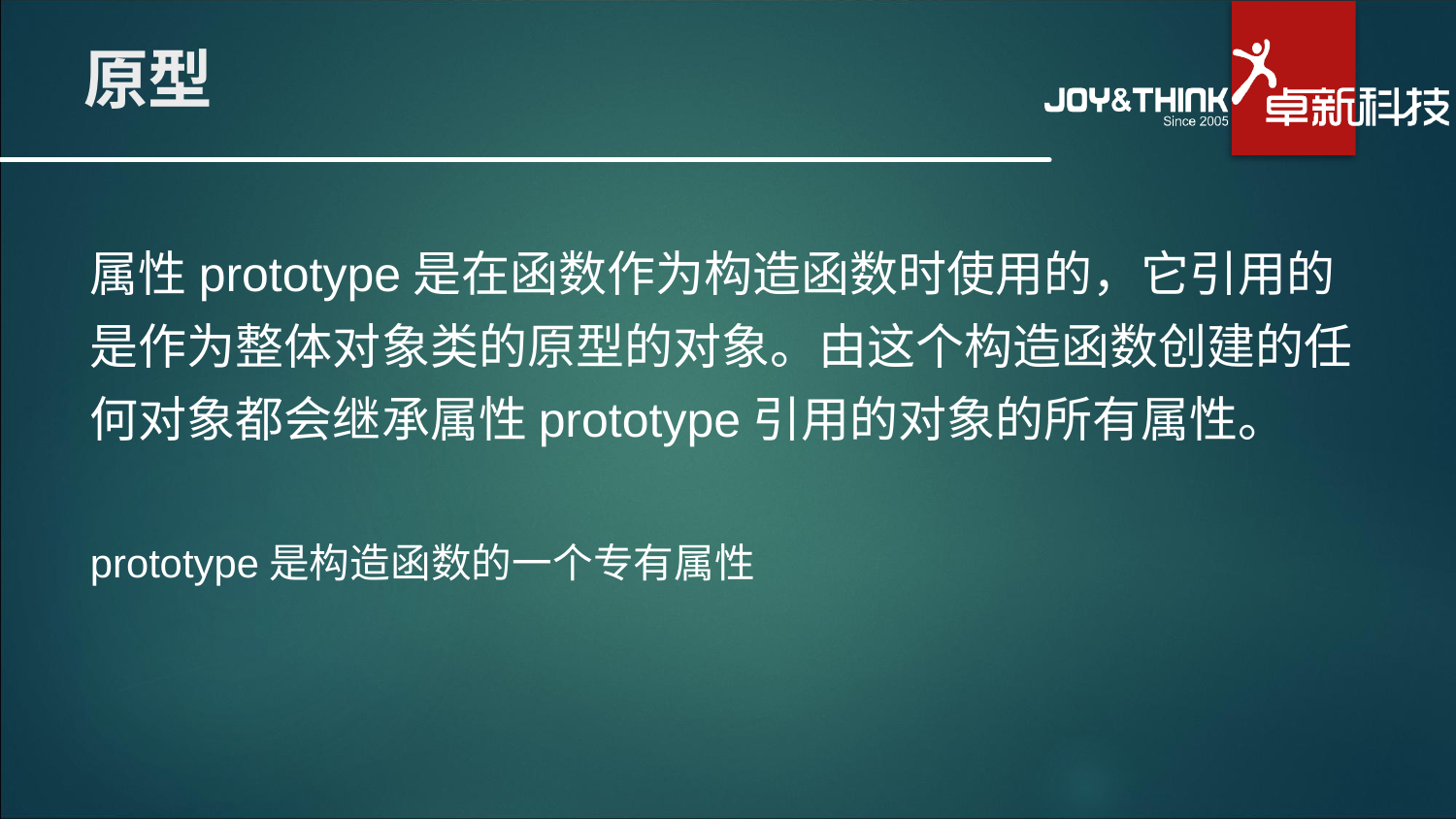

# 原型
属性prototype是在函数作为构造函数时使用的，它引用的是作为整体对象类的原型的对象。由这个构造函数创建的任何对象都会继承属性prototype引用的对象的所有属性。
prototype是构造函数的一个专有属性